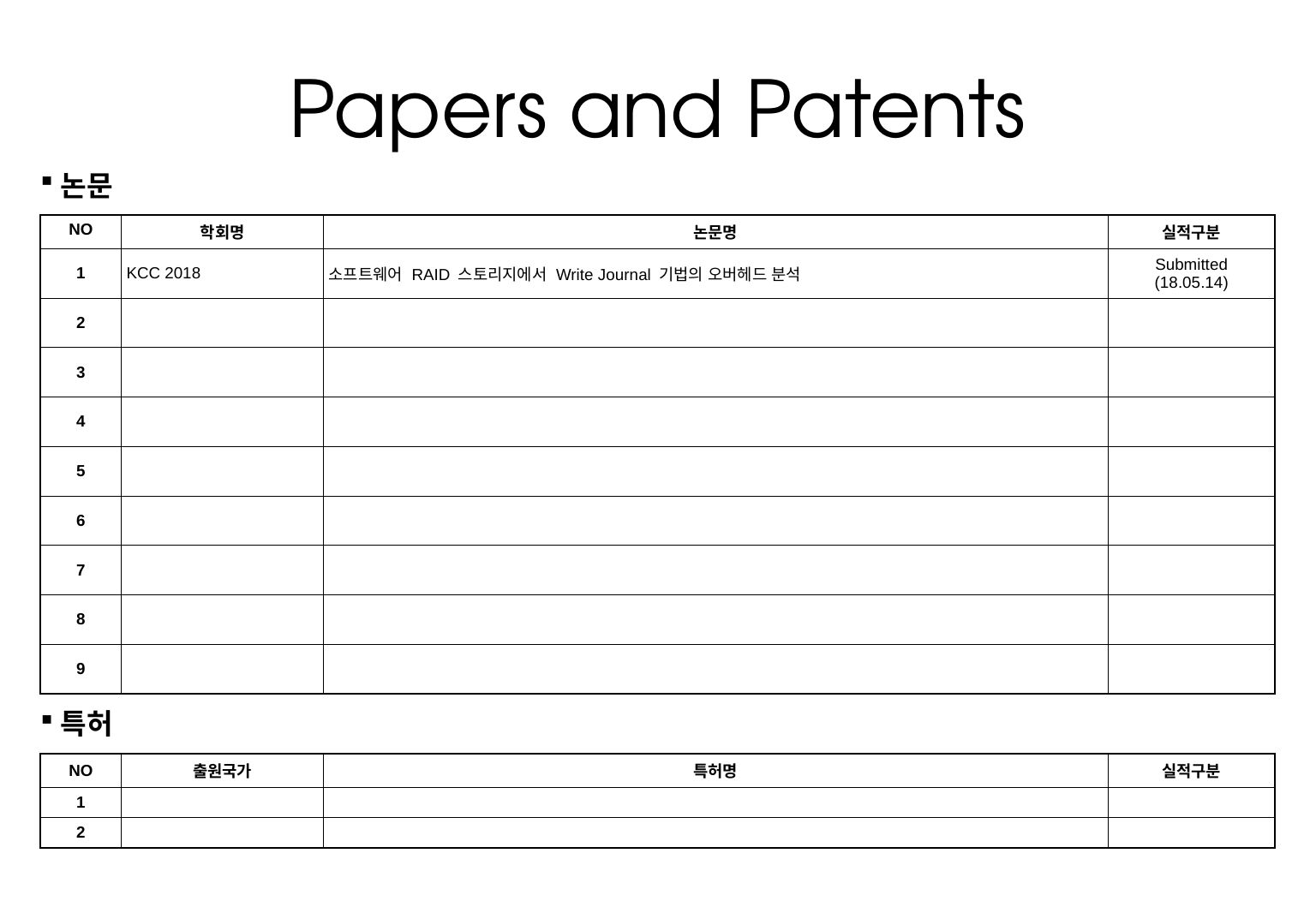

# Papers and Patents
논문
| NO | 학회명 | 논문명 | 실적구분 |
| --- | --- | --- | --- |
| 1 | KCC 2018 | 소프트웨어 RAID 스토리지에서 Write Journal 기법의 오버헤드 분석 | Submitted (18.05.14) |
| 2 |  |  |  |
| 3 |  |  |  |
| 4 |  |  |  |
| 5 |  |  |  |
| 6 |  |  |  |
| 7 |  |  |  |
| 8 |  |  |  |
| 9 |  |  |  |
특허
| NO | 출원국가 | 특허명 | 실적구분 |
| --- | --- | --- | --- |
| 1 |  |  |  |
| 2 |  |  |  |